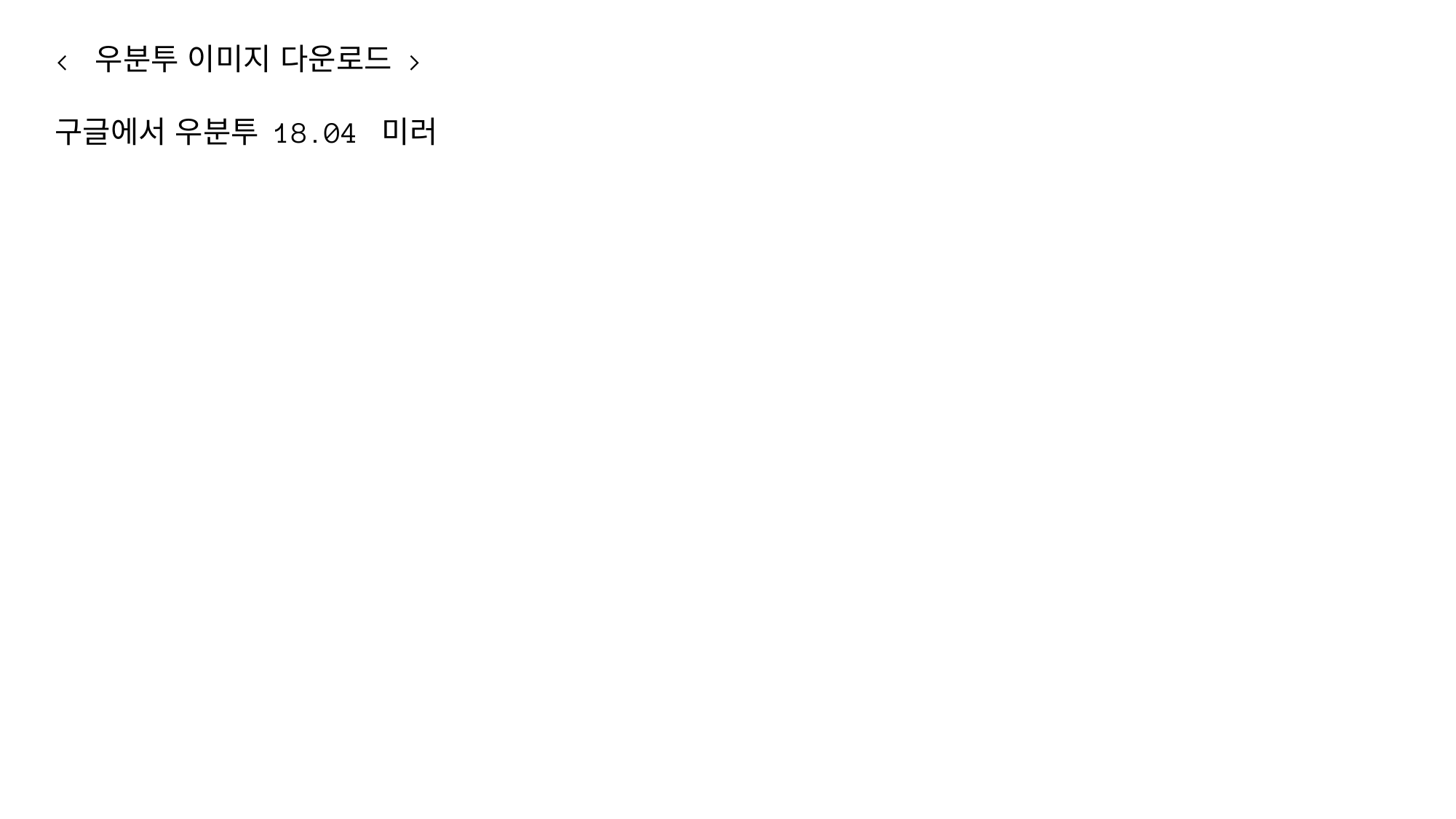

< 우분투 이미지 다운로드 >

구글에서 우분투 18.04 미러